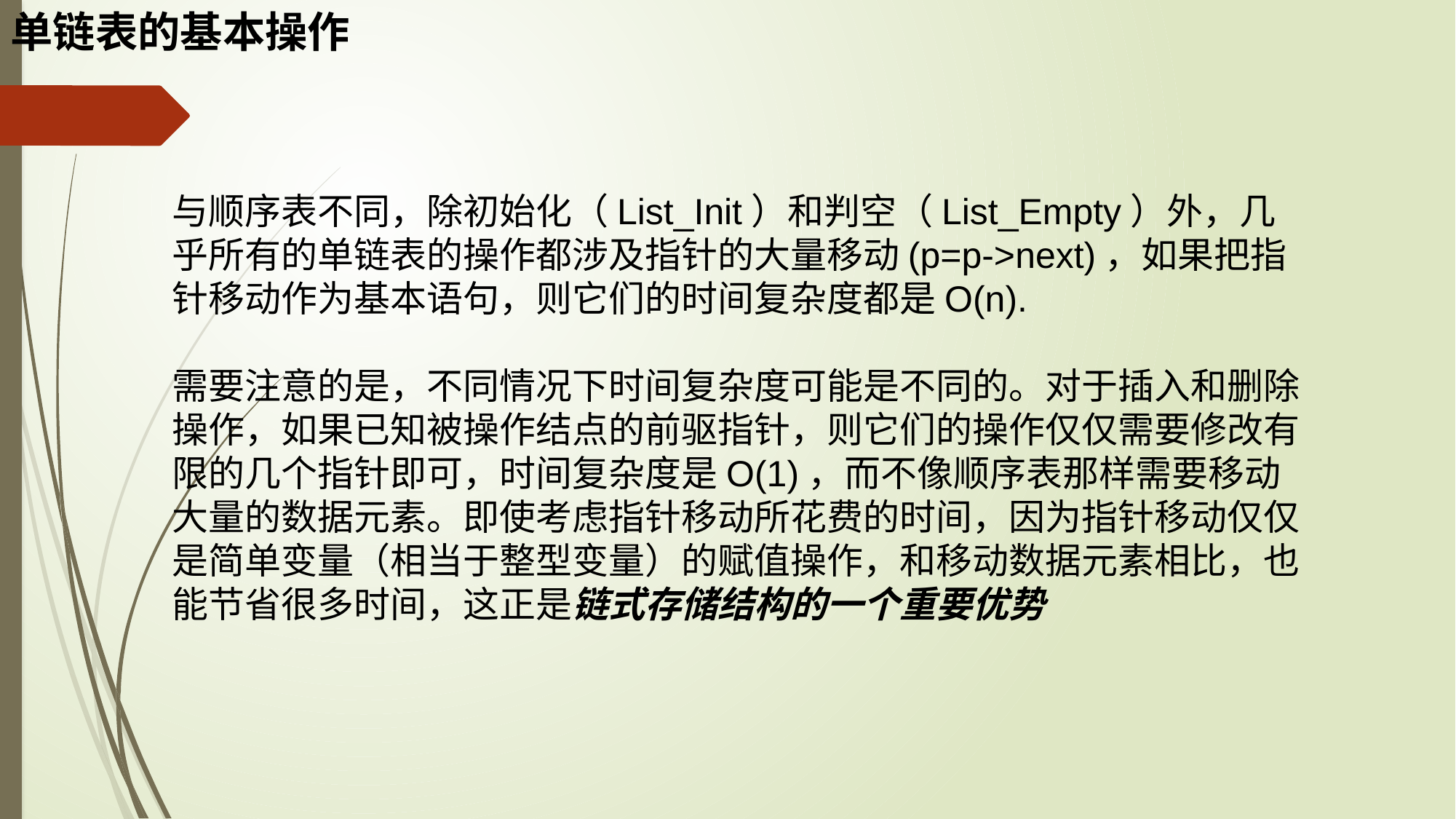

单链表的基本操作
与顺序表不同，除初始化（List_Init）和判空（List_Empty）外，几乎所有的单链表的操作都涉及指针的大量移动(p=p->next)，如果把指针移动作为基本语句，则它们的时间复杂度都是O(n).

需要注意的是，不同情况下时间复杂度可能是不同的。对于插入和删除操作，如果已知被操作结点的前驱指针，则它们的操作仅仅需要修改有限的几个指针即可，时间复杂度是O(1)，而不像顺序表那样需要移动大量的数据元素。即使考虑指针移动所花费的时间，因为指针移动仅仅是简单变量（相当于整型变量）的赋值操作，和移动数据元素相比，也能节省很多时间，这正是链式存储结构的一个重要优势